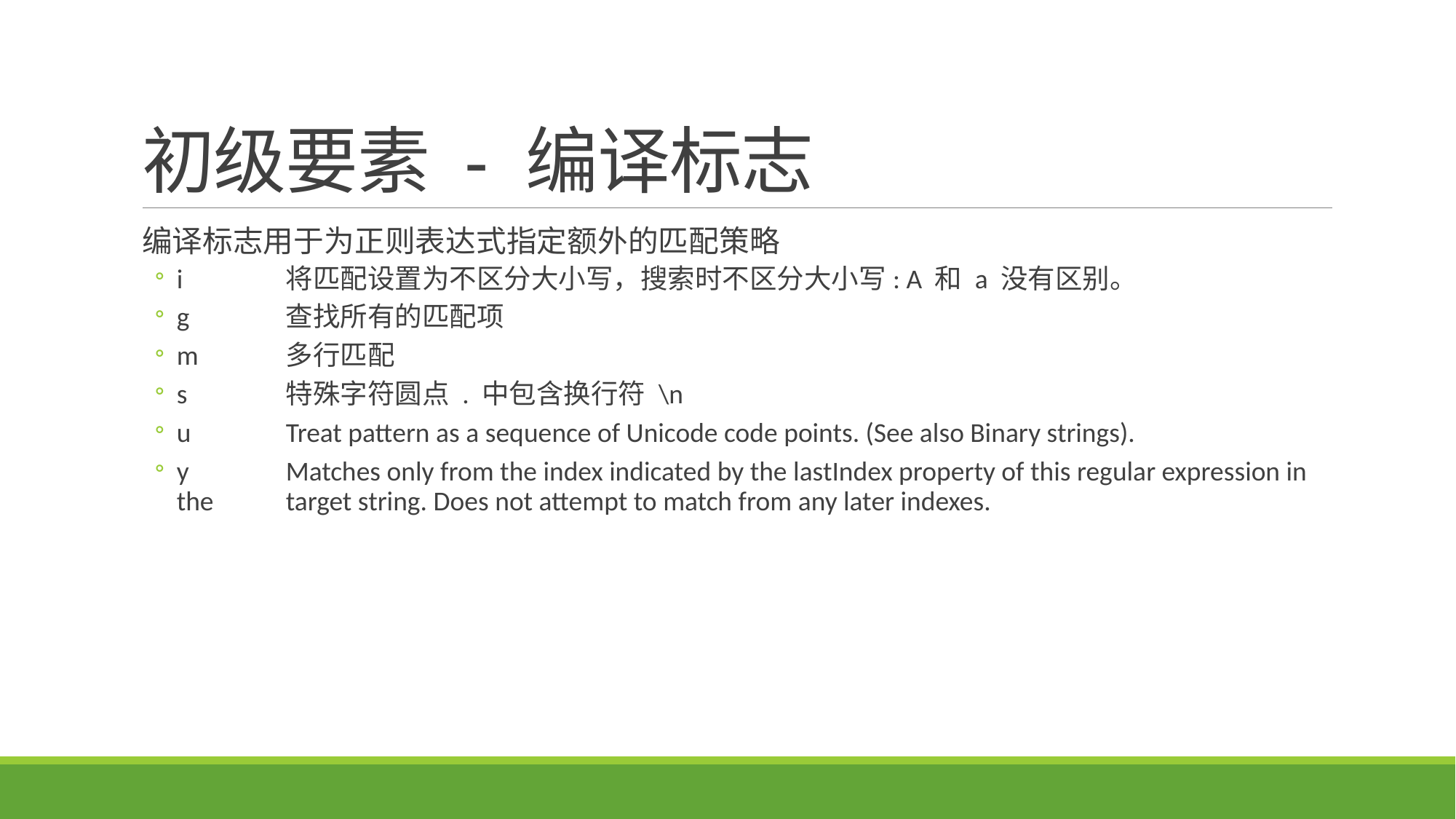

# 初级要素 - 编译标志
编译标志用于为正则表达式指定额外的匹配策略
i	将匹配设置为不区分大小写，搜索时不区分大小写: A 和 a 没有区别。
g	查找所有的匹配项
m	多行匹配
s 	特殊字符圆点 . 中包含换行符 \n
u	Treat pattern as a sequence of Unicode code points. (See also Binary strings).
y	Matches only from the index indicated by the lastIndex property of this regular expression in the 	target string. Does not attempt to match from any later indexes.